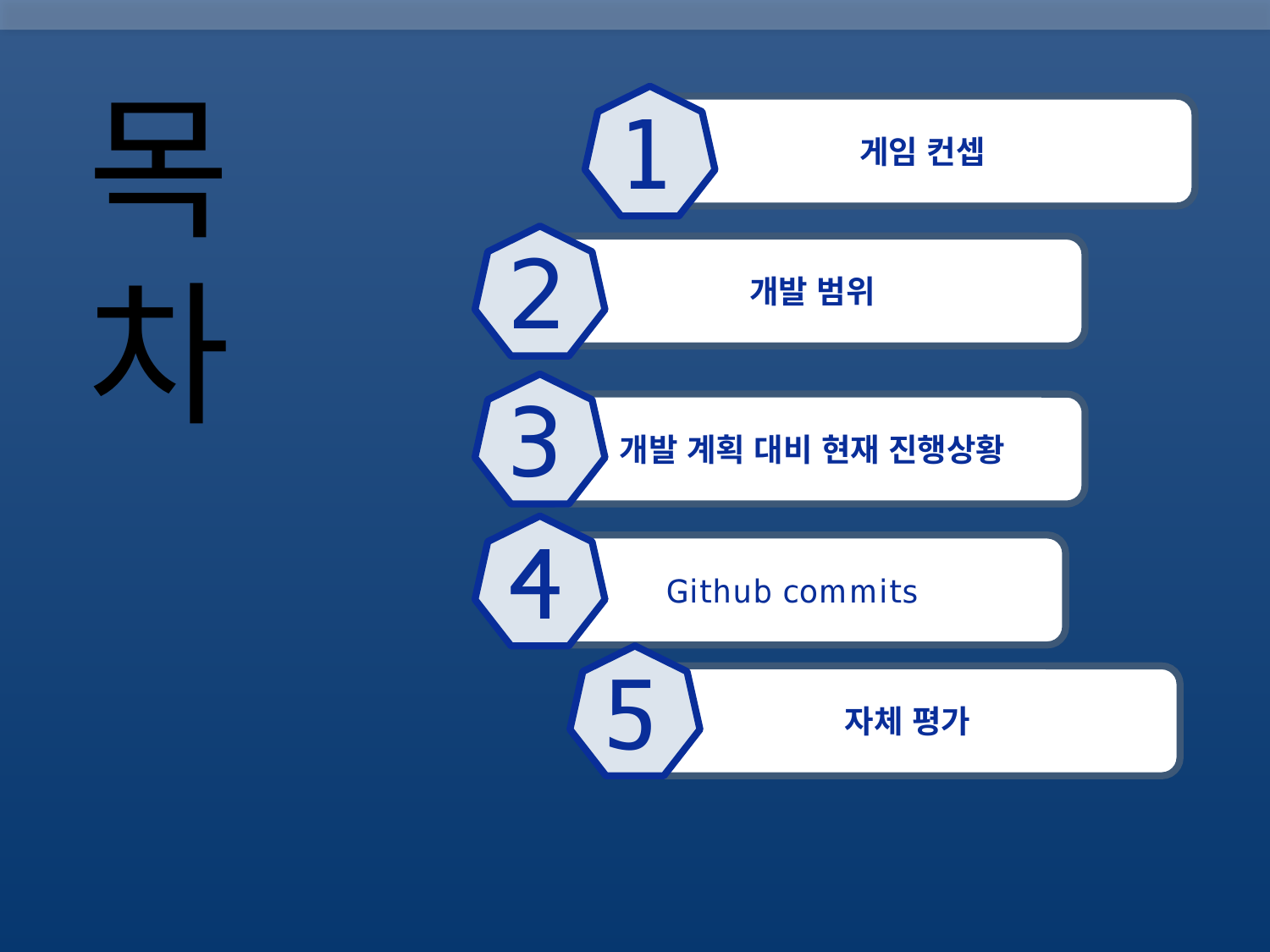

목
차
1
게임 컨셉
2
개발 범위
3
개발 계획 대비 현재 진행상황
4
Github commits
5
자체 평가